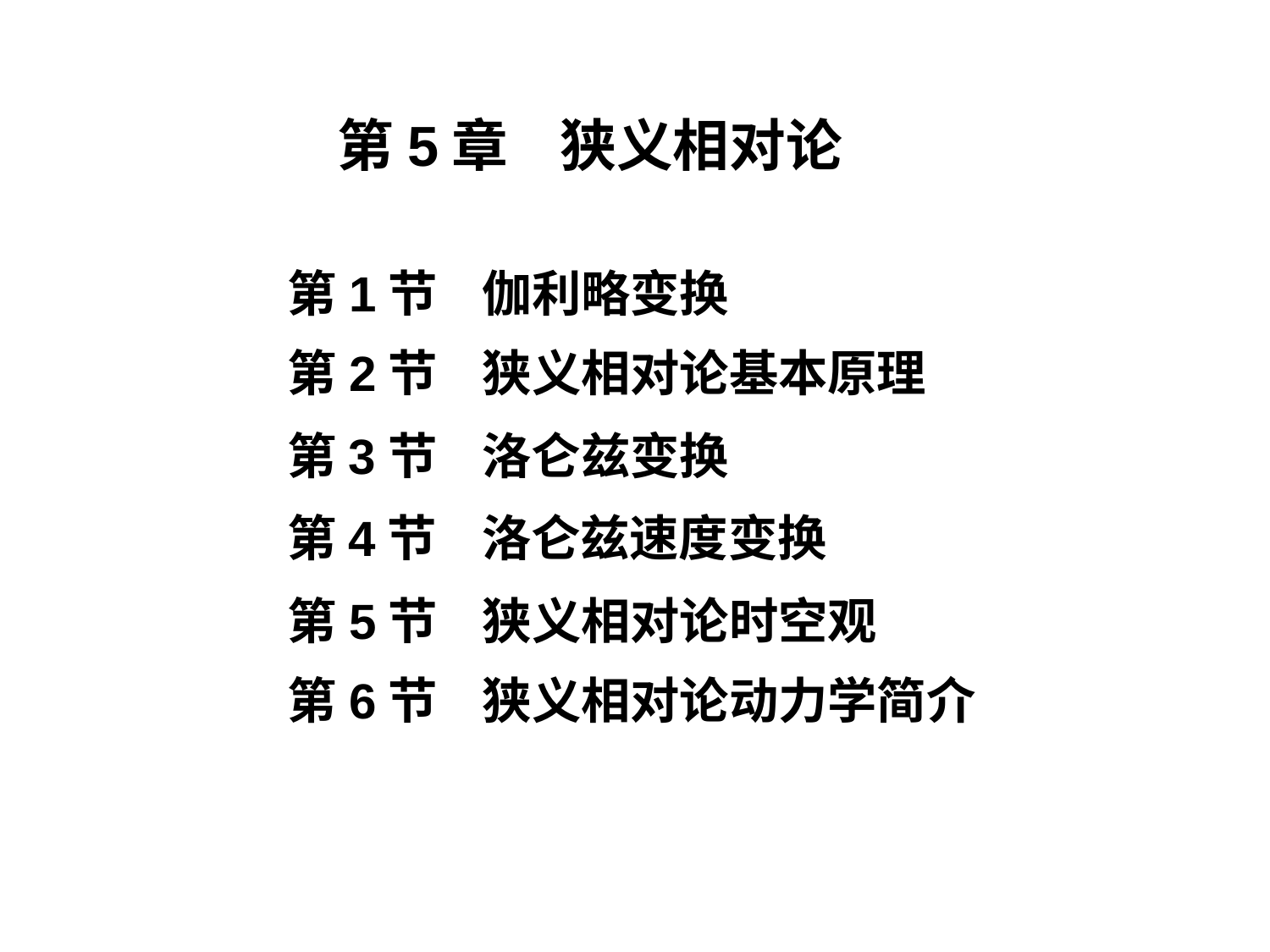

第5章    狭义相对论
第1节    伽利略变换
第2节    狭义相对论基本原理
第3节    洛仑兹变换
第4节    洛仑兹速度变换
第5节    狭义相对论时空观
第6节    狭义相对论动力学简介